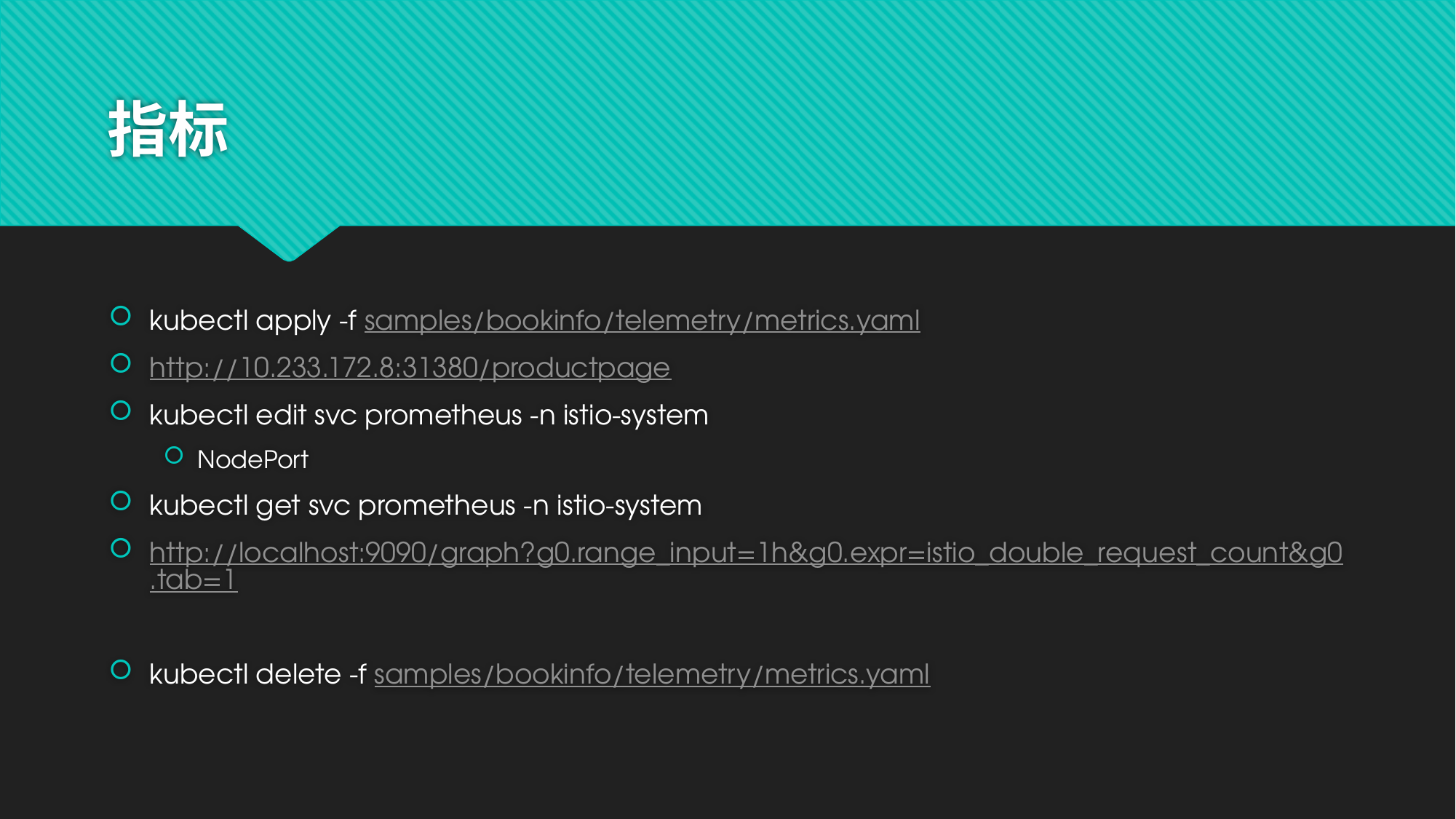

# 指标
kubectl apply -f samples/bookinfo/telemetry/metrics.yaml
http://10.233.172.8:31380/productpage
kubectl edit svc prometheus -n istio-system
NodePort
kubectl get svc prometheus -n istio-system
http://localhost:9090/graph?g0.range_input=1h&g0.expr=istio_double_request_count&g0.tab=1

kubectl delete -f samples/bookinfo/telemetry/metrics.yaml